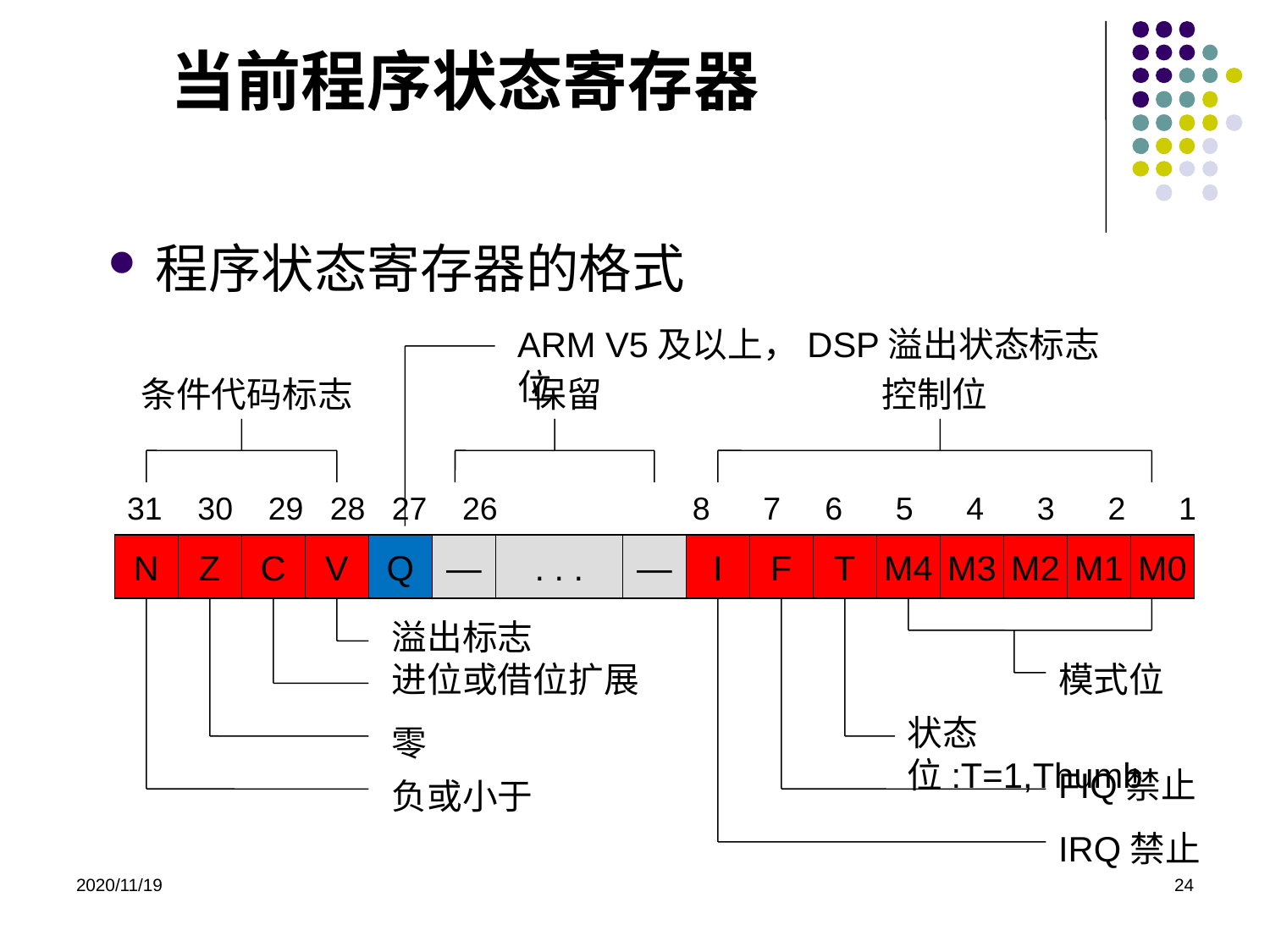

# 当前程序状态寄存器
程序状态寄存器的格式
ARM V5及以上，DSP溢出状态标志位

条件代码标志
控制位
保留

31    30    29   28   27    26                      8      7     6      5      4      3      2      1      0

N
Z
C
V
Q
—
. . .
—
I
F
T
M4
M3
M2
M1
M0
N
Z
C
V
I
F
T
M4
M3
M2
M1
M0

溢出标志
进位或借位扩展
模式位
状态位:T=1,Thumb
零
FIQ禁止
负或小于
IRQ禁止
2020/11/19
24